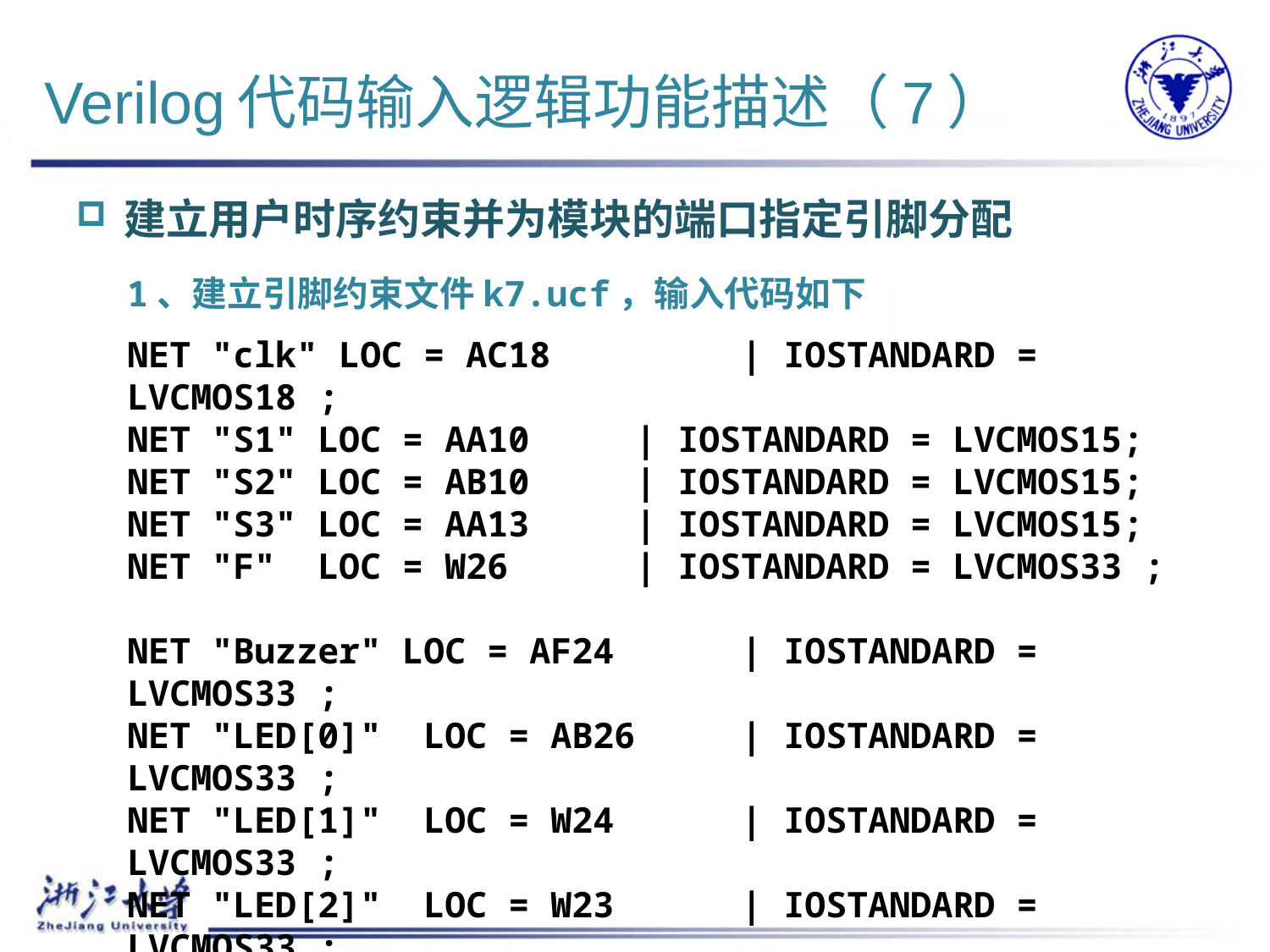

# Verilog代码输入逻辑功能描述（7）
建立用户时序约束并为模块的端口指定引脚分配
1、建立引脚约束文件k7.ucf，输入代码如下

NET "clk" LOC = AC18         | IOSTANDARD = LVCMOS18 ;
NET "S1" LOC = AA10   	| IOSTANDARD = LVCMOS15;
NET "S2" LOC = AB10   	| IOSTANDARD = LVCMOS15;
NET "S3" LOC = AA13   	| IOSTANDARD = LVCMOS15;
NET "F"  LOC = W26     	| IOSTANDARD = LVCMOS33 ;

NET "Buzzer" LOC = AF24      | IOSTANDARD = LVCMOS33 ;
NET "LED[0]"  LOC = AB26     | IOSTANDARD = LVCMOS33 ;
NET "LED[1]"  LOC = W24      | IOSTANDARD = LVCMOS33 ;
NET "LED[2]"  LOC = W23      | IOSTANDARD = LVCMOS33 ;
NET "LED[3]"  LOC = AB25     | IOSTANDARD = LVCMOS33 ;
NET "LED[4]"  LOC = AA25     | IOSTANDARD = LVCMOS33 ;
NET "LED[5]"  LOC = W21      | IOSTANDARD = LVCMOS33 ;
NET "LED[6]"  LOC = V21      | IOSTANDARD = LVCMOS33 ;